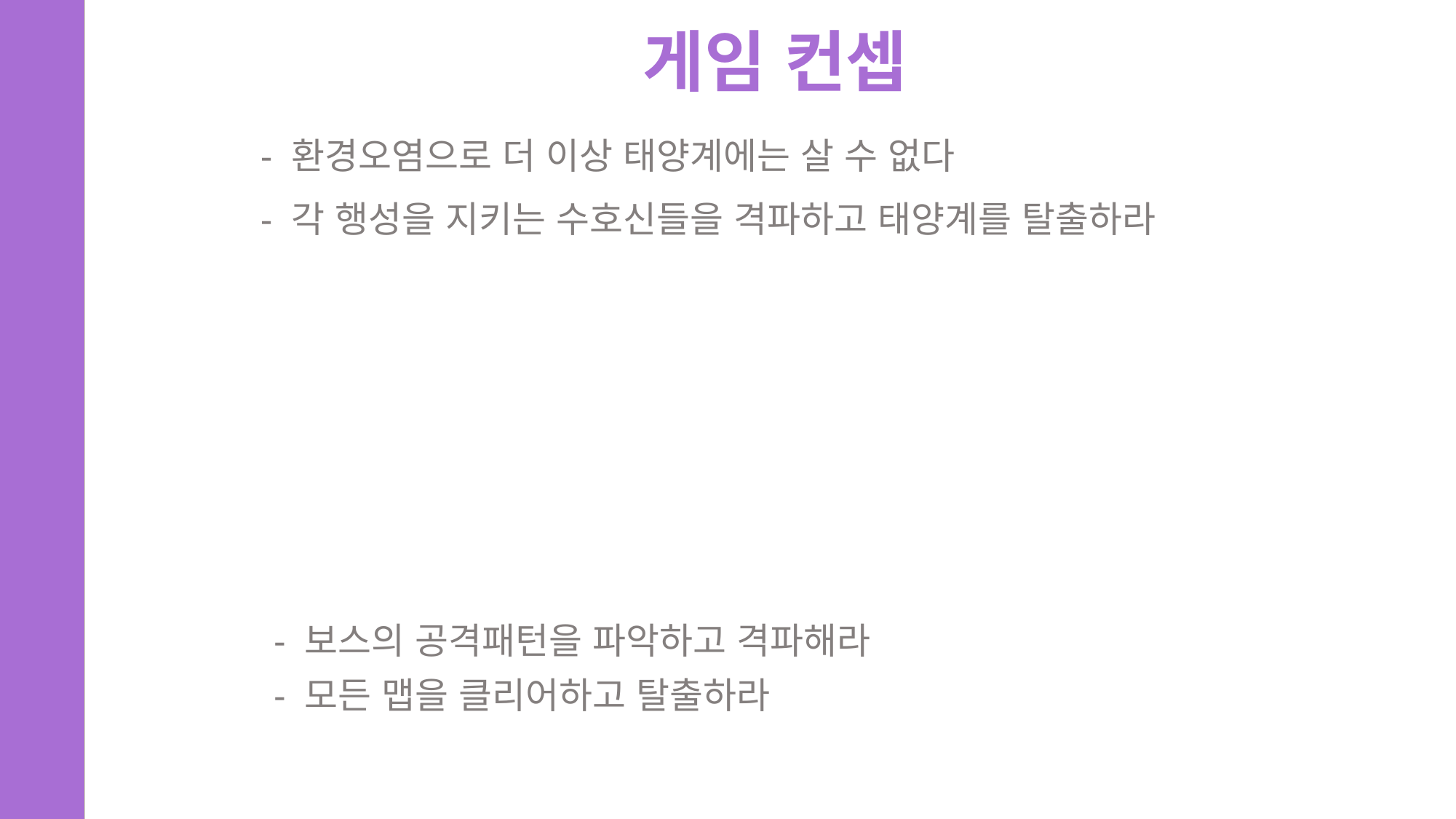

게임 컨셉
- 환경오염으로 더 이상 태양계에는 살 수 없다
- 각 행성을 지키는 수호신들을 격파하고 태양계를 탈출하라
- 보스의 공격패턴을 파악하고 격파해라
- 모든 맵을 클리어하고 탈출하라
Planet